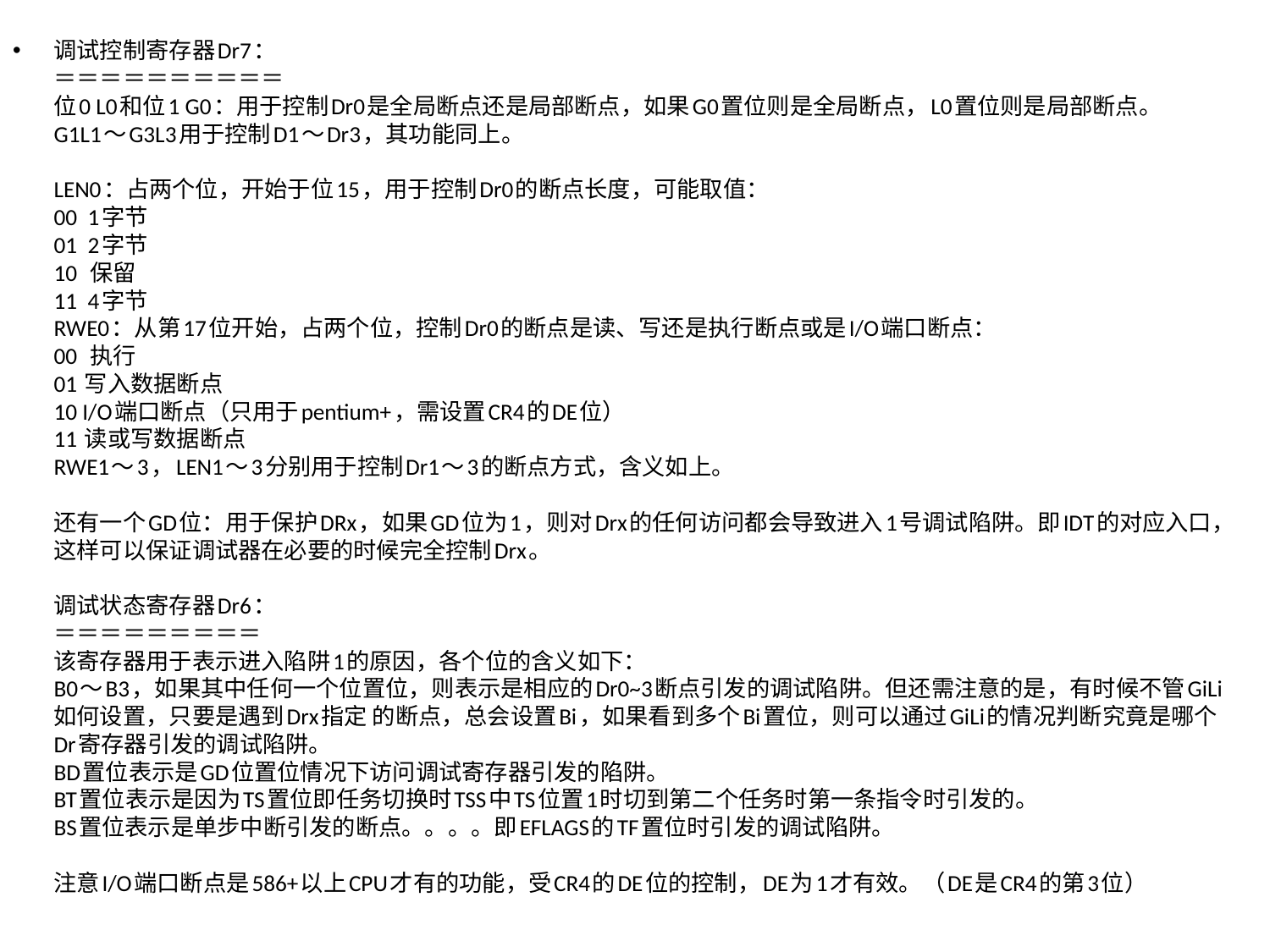

调试控制寄存器Dr7：
＝＝＝＝＝＝＝＝＝＝
位0 L0和位1 G0：用于控制Dr0是全局断点还是局部断点，如果G0置位则是全局断点，L0置位则是局部断点。
G1L1～G3L3用于控制D1～Dr3，其功能同上。
LEN0：占两个位，开始于位15，用于控制Dr0的断点长度，可能取值：
00  1字节
01  2字节
10  保留
11  4字节
RWE0：从第17位开始，占两个位，控制Dr0的断点是读、写还是执行断点或是I/O端口断点：
00  执行
01 写入数据断点
10 I/O端口断点（只用于pentium+，需设置CR4的DE位）
11 读或写数据断点
RWE1～3，LEN1～3分别用于控制Dr1～3的断点方式，含义如上。
还有一个GD位：用于保护DRx，如果GD位为1，则对Drx的任何访问都会导致进入1号调试陷阱。即IDT的对应入口，这样可以保证调试器在必要的时候完全控制Drx。
调试状态寄存器Dr6：
＝＝＝＝＝＝＝＝＝
该寄存器用于表示进入陷阱1的原因，各个位的含义如下：
B0～B3，如果其中任何一个位置位，则表示是相应的Dr0~3断点引发的调试陷阱。但还需注意的是，有时候不管GiLi如何设置，只要是遇到Drx指定 的断点，总会设置Bi，如果看到多个Bi置位，则可以通过GiLi的情况判断究竟是哪个Dr寄存器引发的调试陷阱。
BD置位表示是GD位置位情况下访问调试寄存器引发的陷阱。
BT置位表示是因为TS置位即任务切换时TSS中TS位置1时切到第二个任务时第一条指令时引发的。
BS置位表示是单步中断引发的断点。。。。即EFLAGS的TF置位时引发的调试陷阱。
注意I/O端口断点是586+以上CPU才有的功能，受CR4的DE位的控制，DE为1才有效。（DE是CR4的第3位）